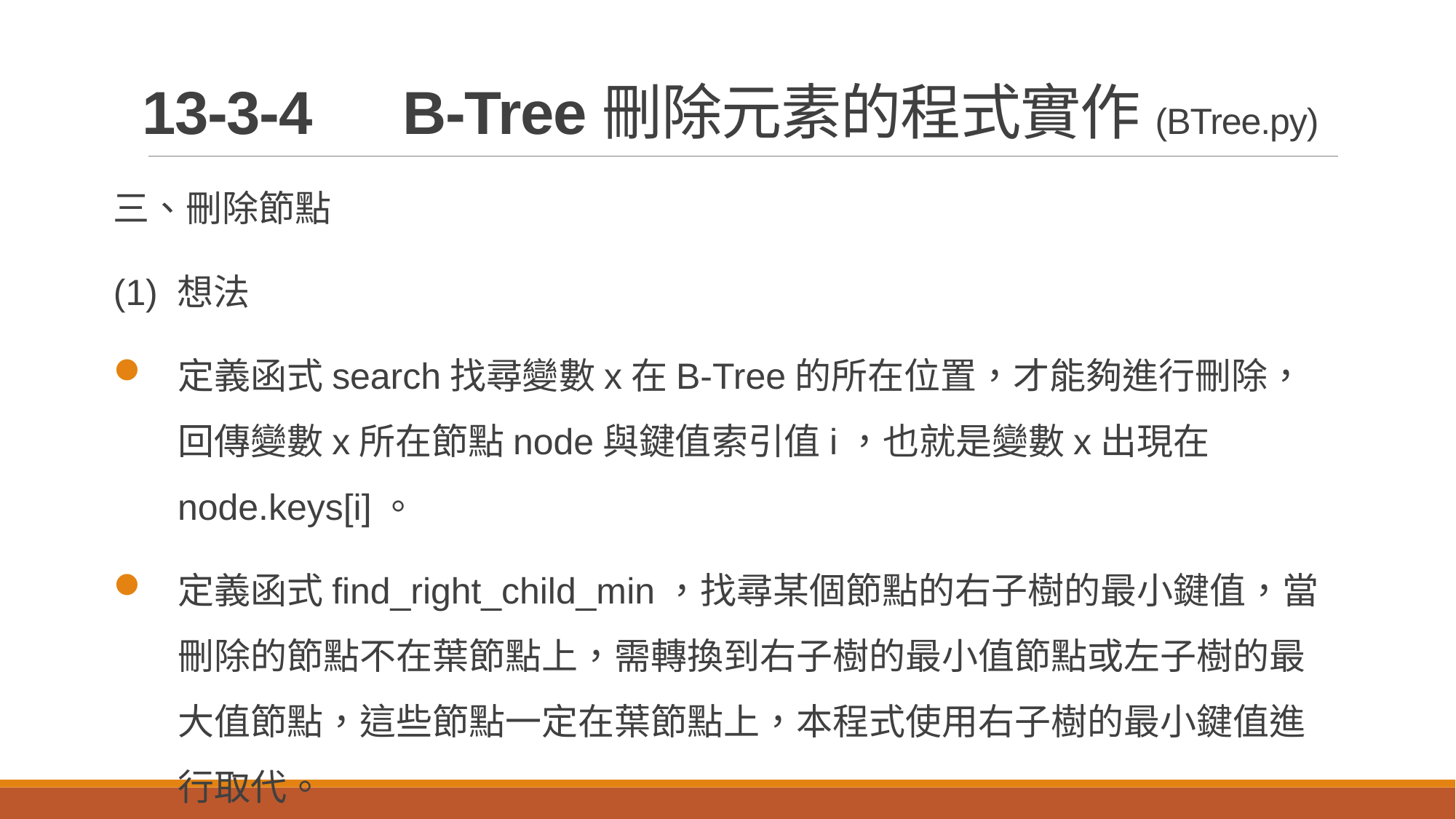

# 13-3-4　B-Tree刪除元素的程式實作(BTree.py)
三、刪除節點
(1) 想法
定義函式search找尋變數x在B-Tree的所在位置，才能夠進行刪除，回傳變數x所在節點node與鍵值索引值i，也就是變數x出現在node.keys[i]。
定義函式find_right_child_min，找尋某個節點的右子樹的最小鍵值，當刪除的節點不在葉節點上，需轉換到右子樹的最小值節點或左子樹的最大值節點，這些節點一定在葉節點上，本程式使用右子樹的最小鍵值進行取代。